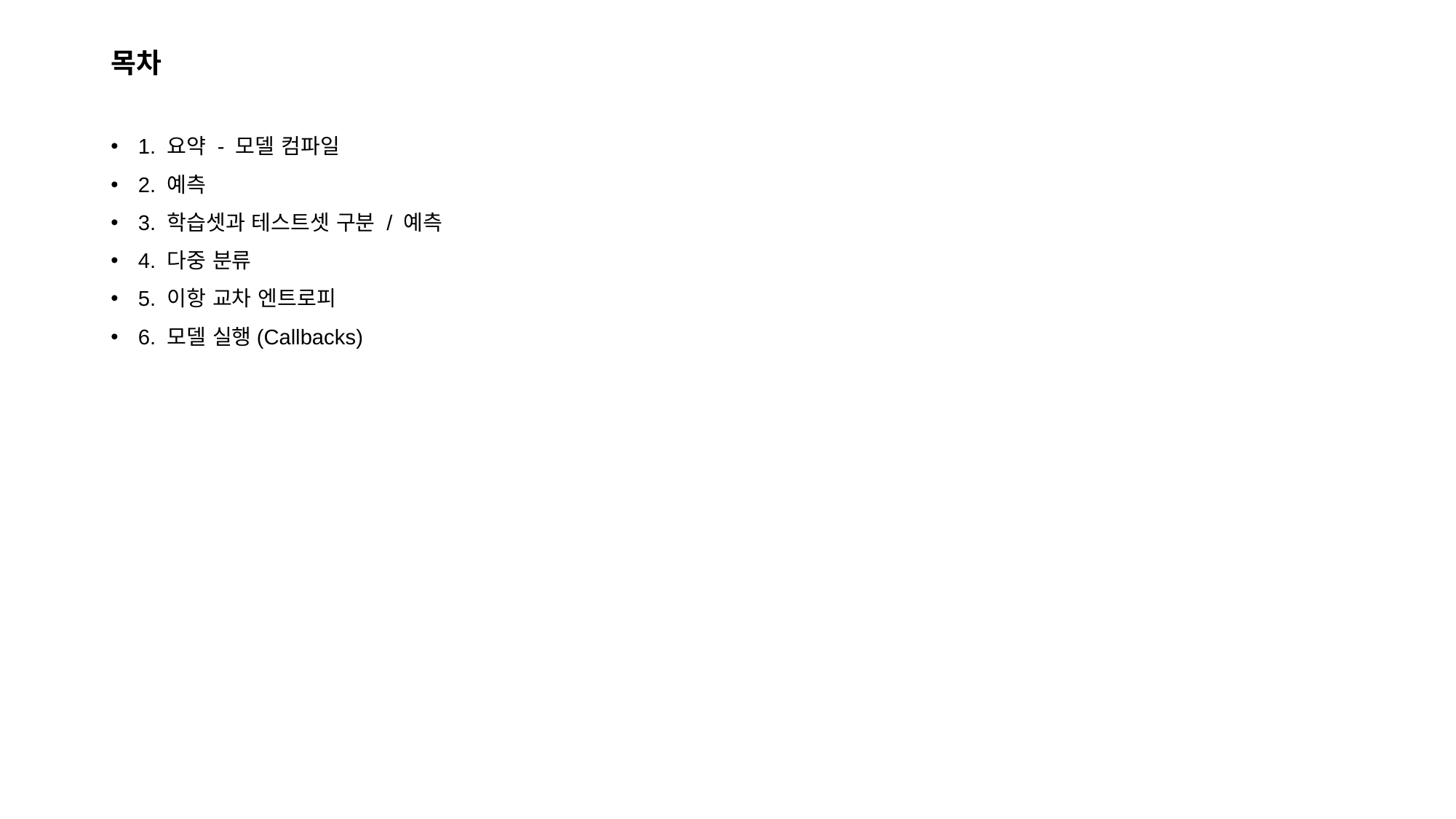

# 목차
1. 요약 - 모델 컴파일
2. 예측
3. 학습셋과 테스트셋 구분 / 예측
4. 다중 분류
5. 이항 교차 엔트로피
6. 모델 실행(Callbacks)